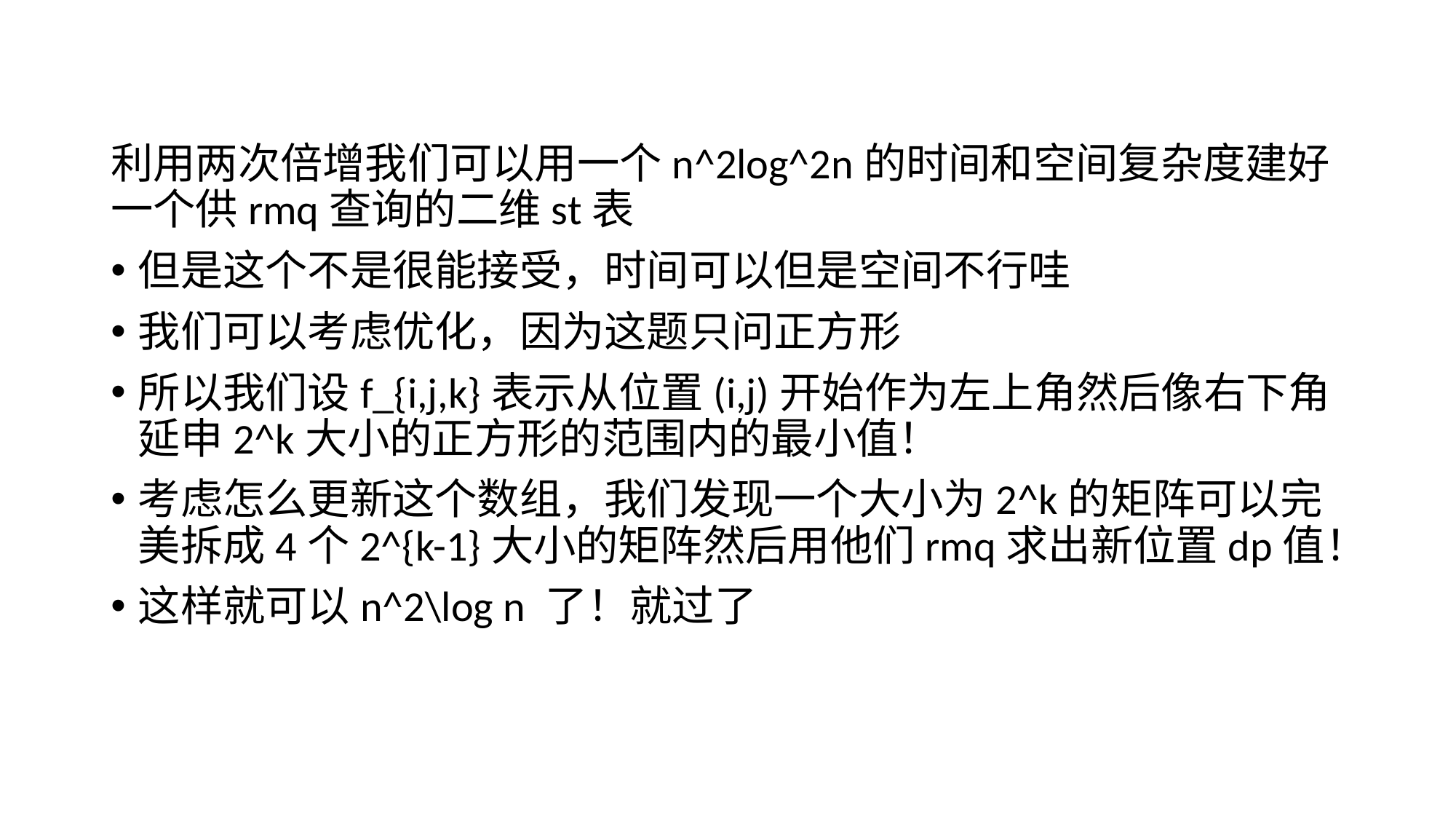

利用两次倍增我们可以用一个n^2log^2n的时间和空间复杂度建好一个供rmq查询的二维st表
但是这个不是很能接受，时间可以但是空间不行哇
我们可以考虑优化，因为这题只问正方形
所以我们设f_{i,j,k}表示从位置(i,j)开始作为左上角然后像右下角延申2^k大小的正方形的范围内的最小值！
考虑怎么更新这个数组，我们发现一个大小为2^k的矩阵可以完美拆成4个2^{k-1}大小的矩阵然后用他们rmq求出新位置dp值！
这样就可以n^2\log n 了！就过了